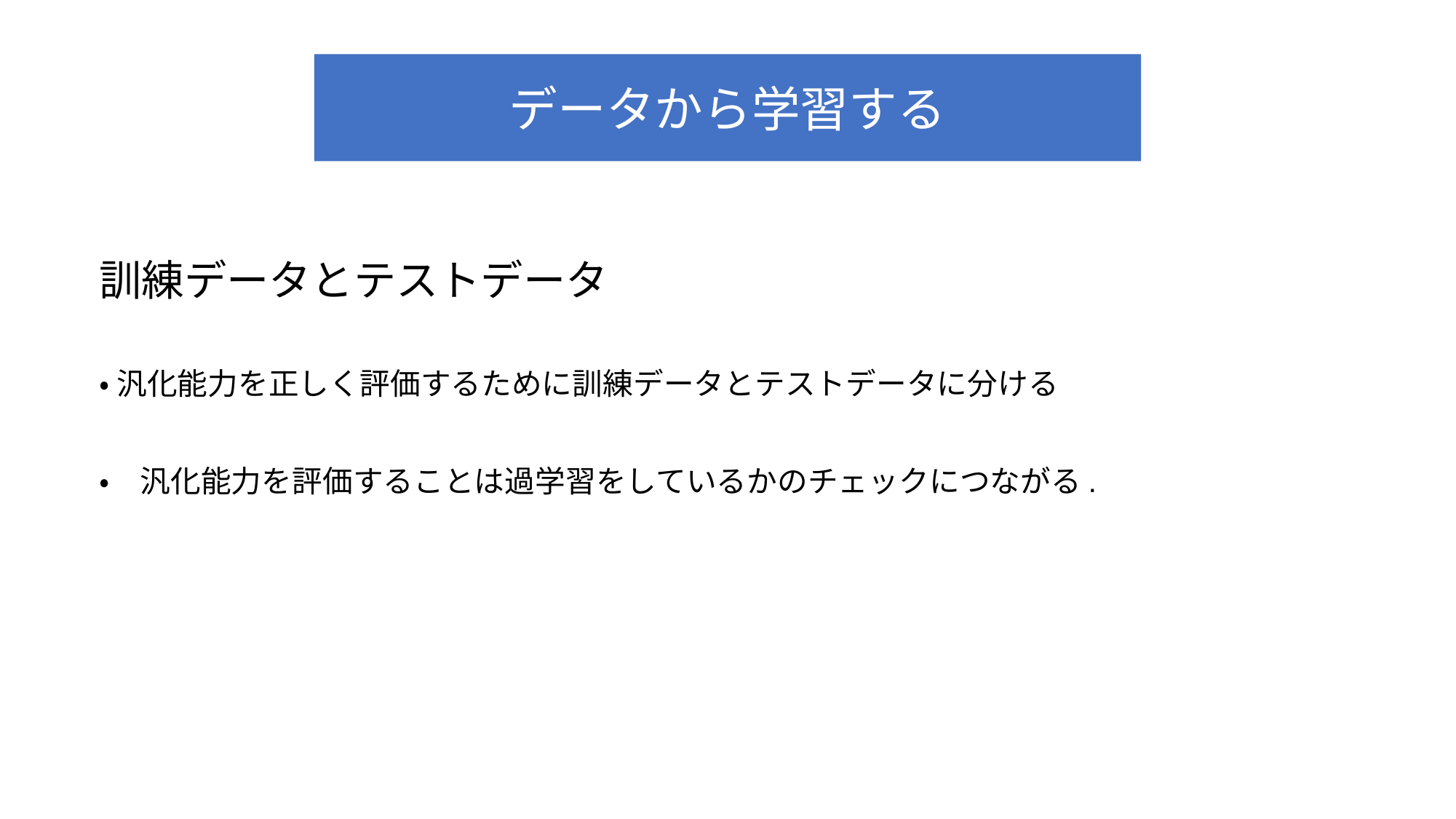

データから学習する
訓練データとテストデータ
・ 汎化能力を正しく評価するために訓練データとテストデータに分ける
・　汎化能力を評価することは過学習をしているかのチェックにつながる.